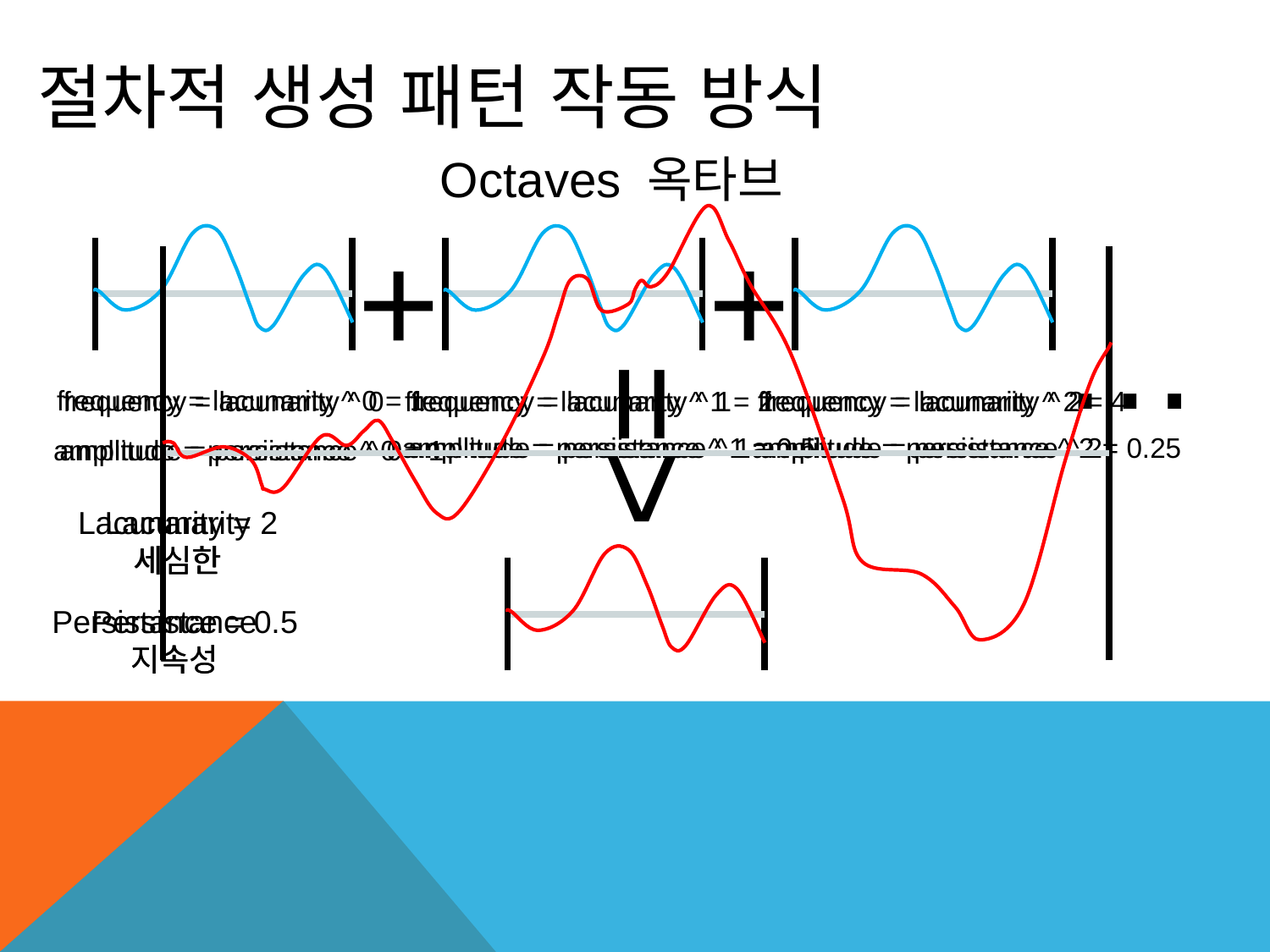

절차적 생성 패턴 작동 방식
Octaves 옥타브

+
+

…
=>
frequency = lacunarity ^ 0 = 1
frequency = lacunarity ^ 0
frequency = lacunarity ^ 1
frequency = lacunarity ^ 2
frequency = lacunarity ^ 1 = 2
frequency = lacunarity ^ 2 = 4
amplitude = persistance ^ 1
amplitude = persistance ^ 2
amplitude = persistance ^ 1 = 0.5
amplitude = persistance ^ 2 = 0.25
amplitude = persistance ^ 0
amplitude = persistance ^ 0 = 1
Lacunarity = 2
세심한
Lacunarity
세심한

Persistance = 0.5
지속성
Persistance
지속성